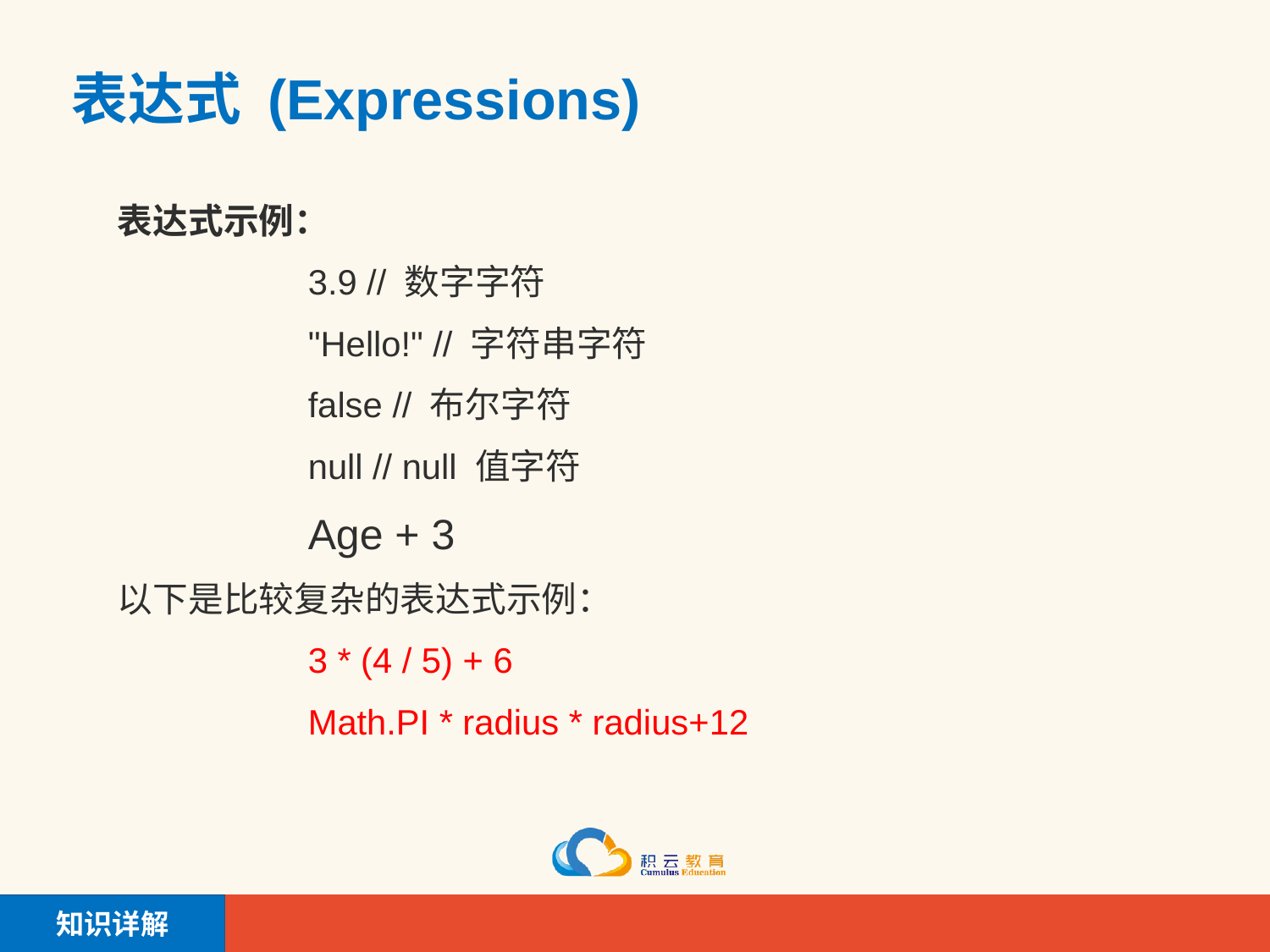

# 表达式 (Expressions)
表达式示例：
3.9 // 数字字符
"Hello!" // 字符串字符
false // 布尔字符
null // null 值字符
Age + 3
以下是比较复杂的表达式示例：
3 * (4 / 5) + 6
Math.PI * radius * radius+12